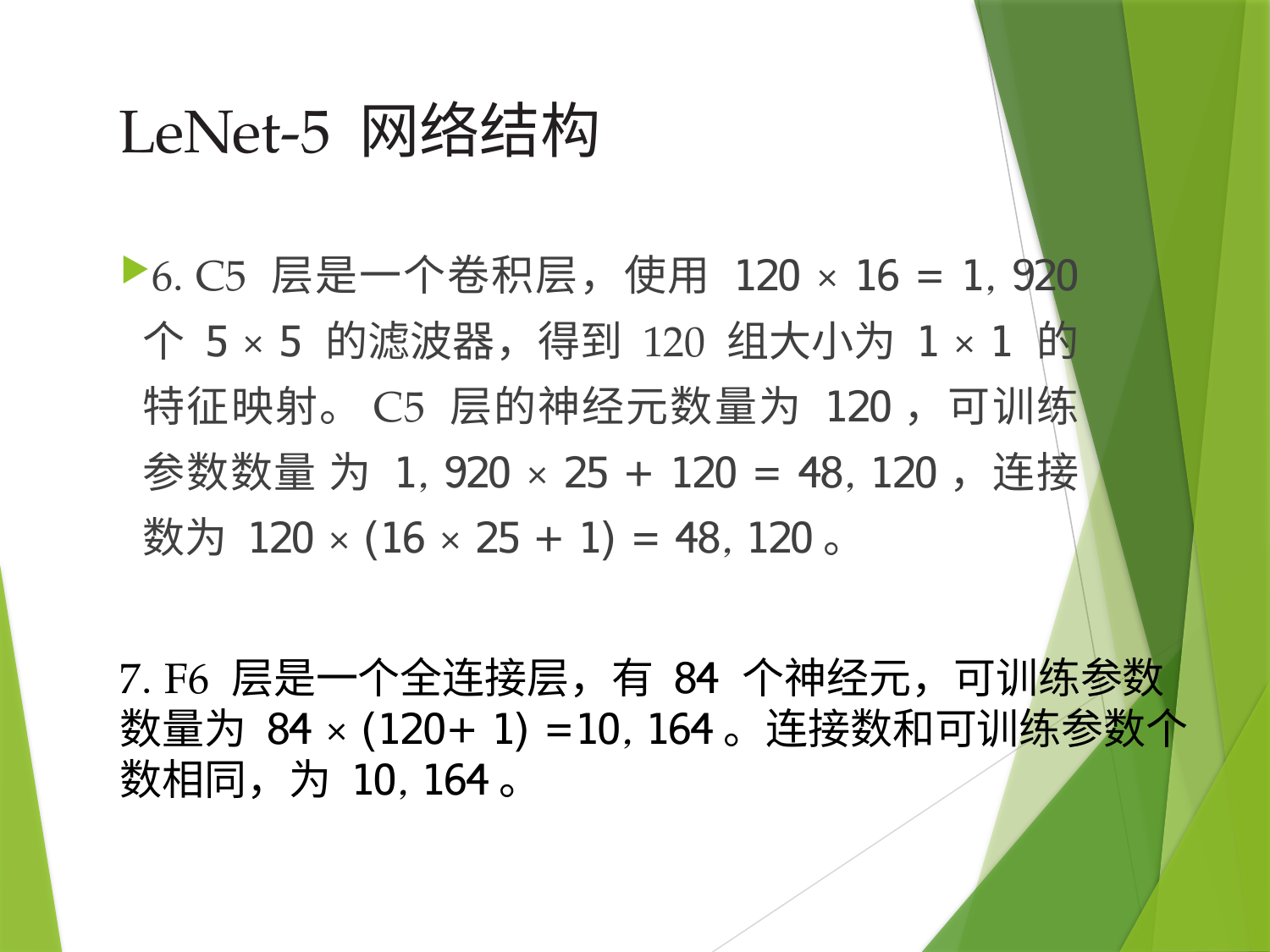

# LeNet-5 网络结构
6. C5 层是一个卷积层，使用 120 × 16 = 1, 920 个 5 × 5 的滤波器，得到 120 组大小为 1 × 1 的特征映射。C5 层的神经元数量为 120，可训练参数数量 为 1, 920 × 25 + 120 = 48, 120，连接数为 120 × (16 × 25 + 1) = 48, 120。

7. F6 层是一个全连接层，有 84 个神经元，可训练参数数量为 84 × (120+ 1) =10, 164。连接数和可训练参数个数相同，为 10, 164。